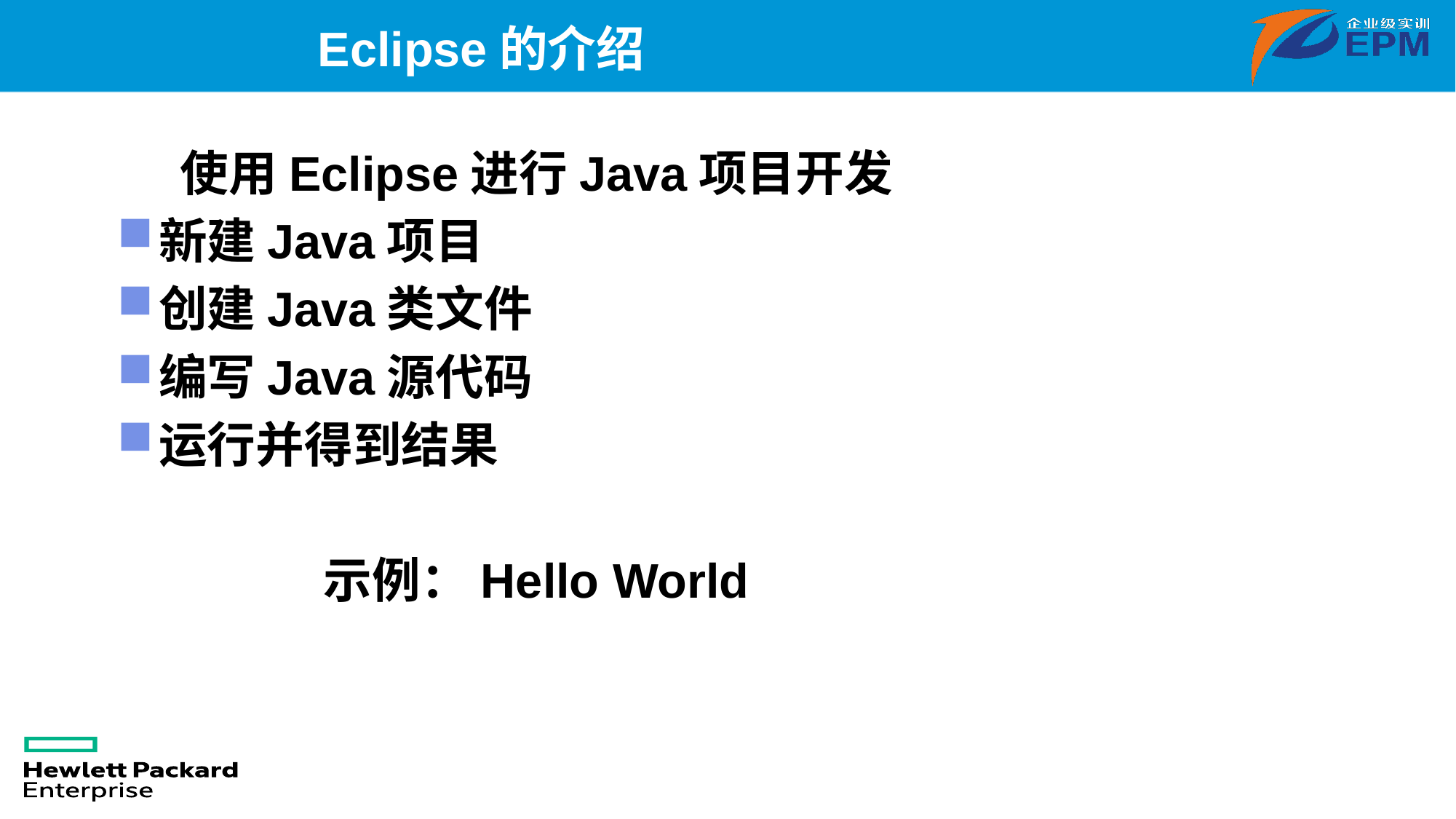

Eclipse的介绍
使用Eclipse进行Java项目开发
新建Java项目
创建Java类文件
编写Java源代码
运行并得到结果

示例：Hello World